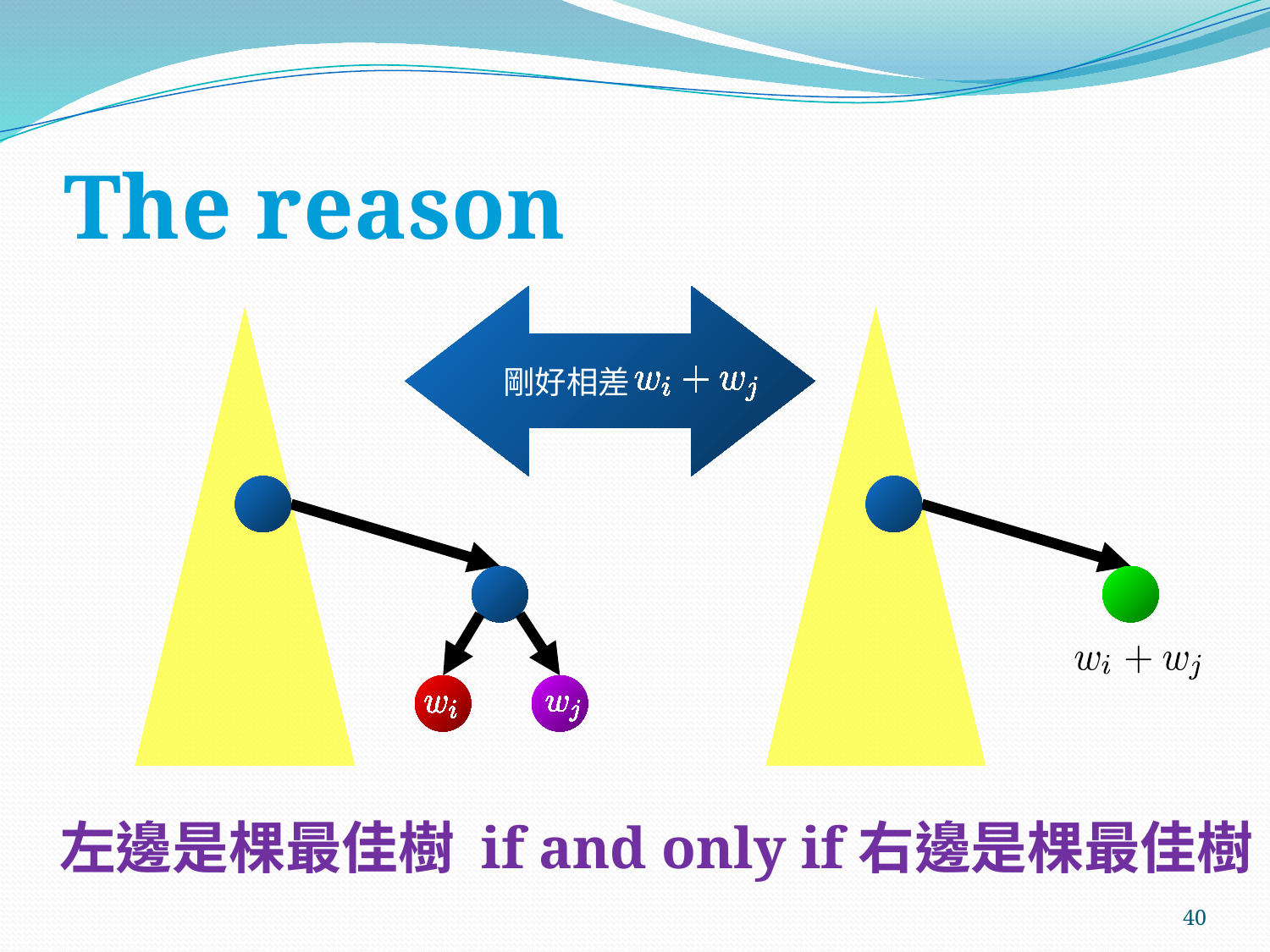

# The reason
剛好相差

左邊是棵最佳樹 if and only if右邊是棵最佳樹
40